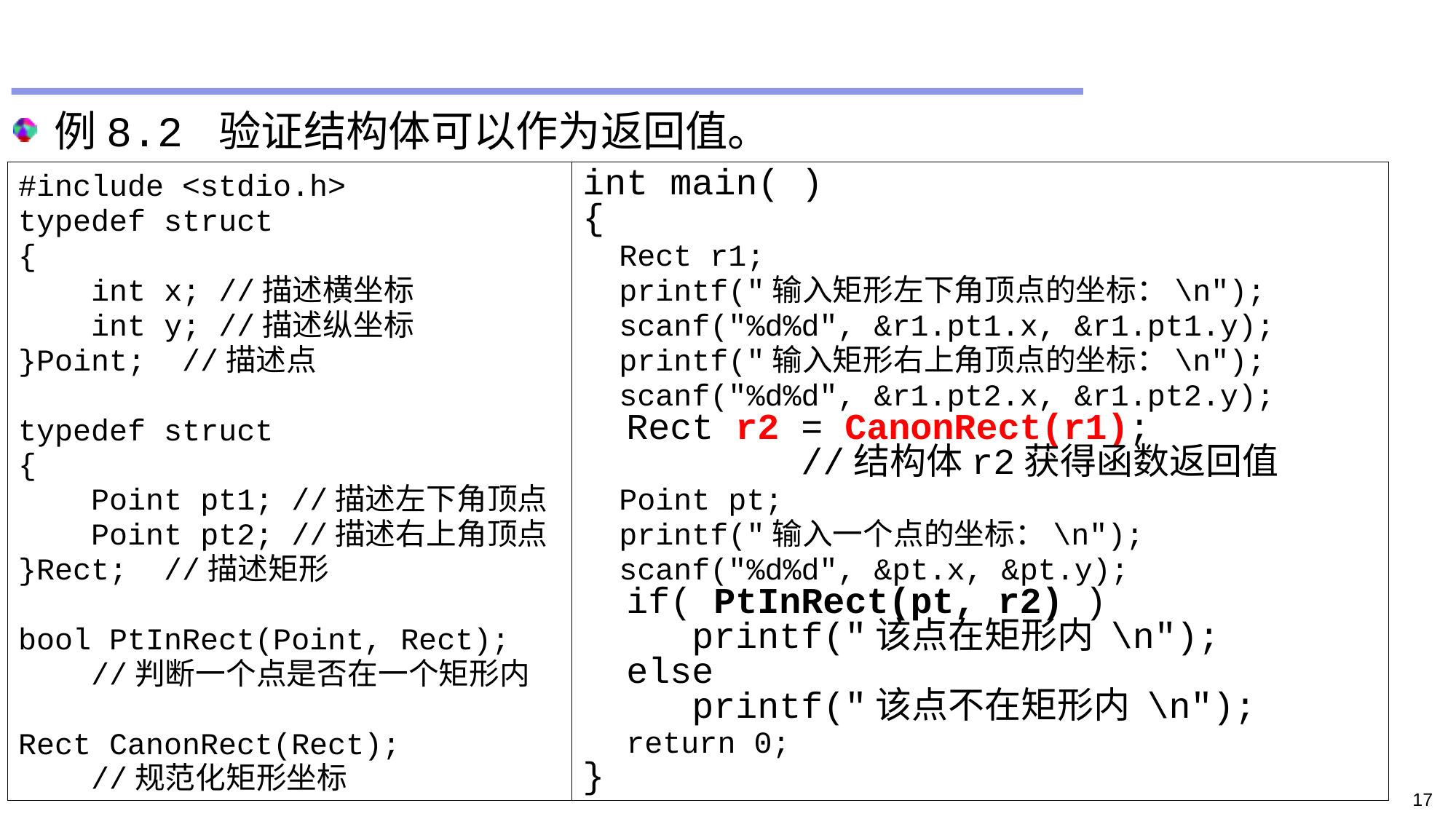

#
例8.2 验证结构体可以作为返回值。

#include <stdio.h>
typedef struct
{
    int x; //描述横坐标
    int y; //描述纵坐标
}Point;  //描述点

typedef struct
{
    Point pt1; //描述左下角顶点
    Point pt2; //描述右上角顶点
}Rect;  //描述矩形

bool PtInRect(Point, Rect);
    //判断一个点是否在一个矩形内

Rect CanonRect(Rect);
    //规范化矩形坐标
int main( )
{
  Rect r1;
  printf("输入矩形左下角顶点的坐标：\n");
  scanf("%d%d", &r1.pt1.x, &r1.pt1.y);
  printf("输入矩形右上角顶点的坐标：\n");
  scanf("%d%d", &r1.pt2.x, &r1.pt2.y);
  Rect r2 = CanonRect(r1);
		//结构体r2获得函数返回值
  Point pt;
  printf("输入一个点的坐标：\n");
  scanf("%d%d", &pt.x, &pt.y);
  if( PtInRect(pt, r2) )
  	printf("该点在矩形内 \n");
  else
  	printf("该点不在矩形内 \n");
  return 0;
}
17